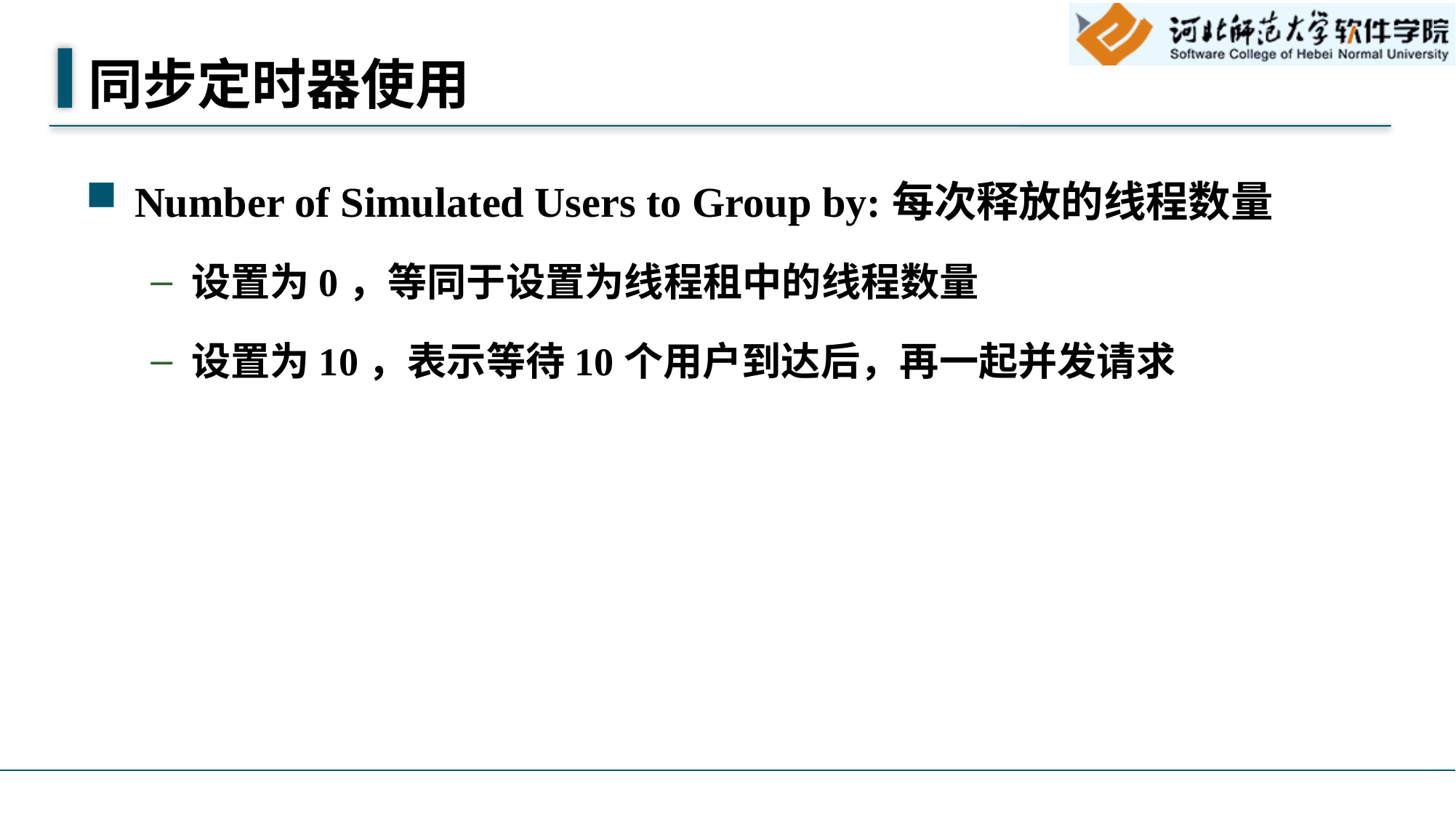

# 同步定时器使用
Number of Simulated Users to Group by:每次释放的线程数量
设置为0，等同于设置为线程租中的线程数量
设置为10，表示等待10个用户到达后，再一起并发请求